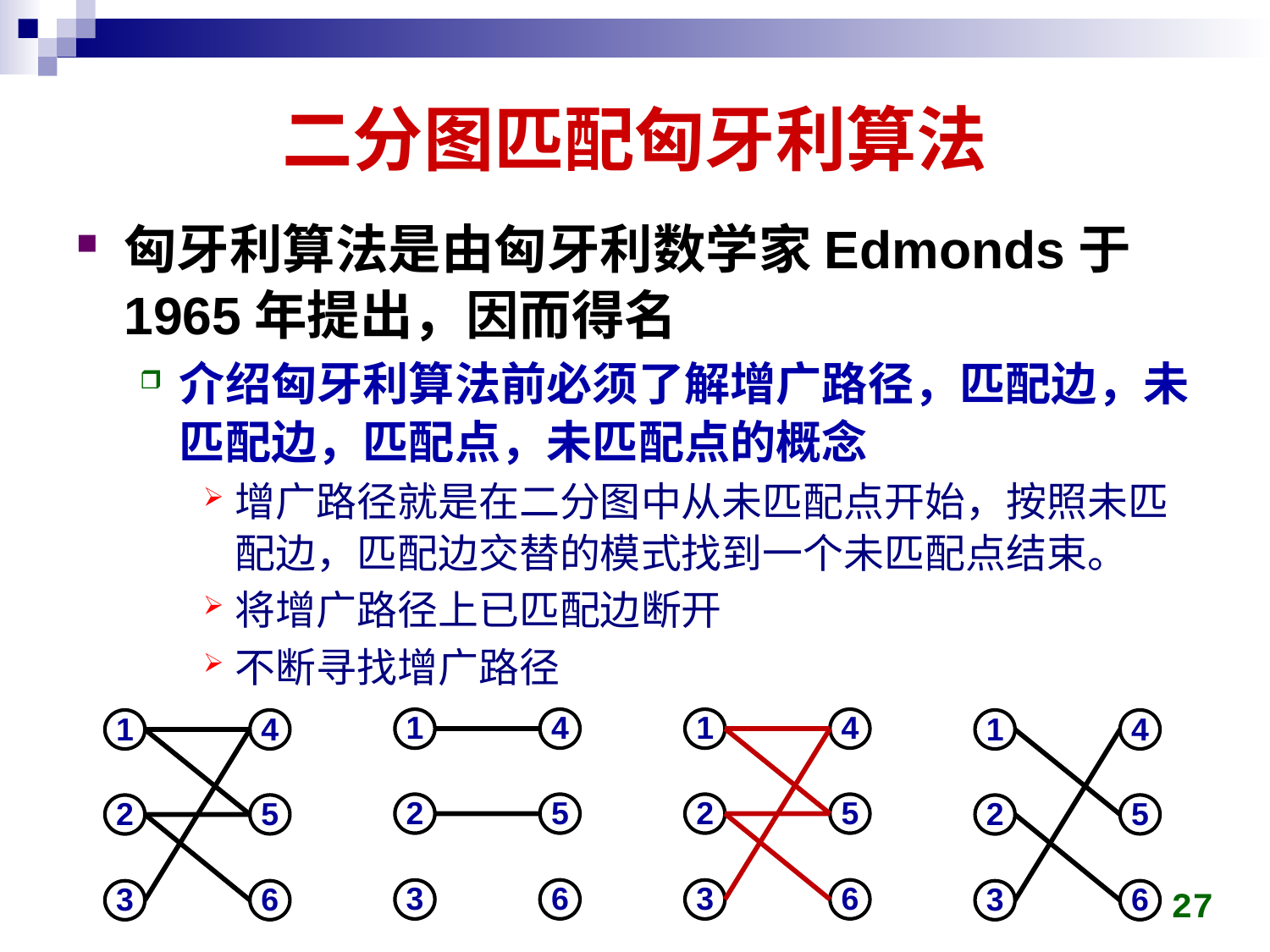

# 二分图匹配匈牙利算法
匈牙利算法是由匈牙利数学家Edmonds于1965年提出，因而得名
介绍匈牙利算法前必须了解增广路径，匹配边，未匹配边，匹配点，未匹配点的概念
增广路径就是在二分图中从未匹配点开始，按照未匹配边，匹配边交替的模式找到一个未匹配点结束。
将增广路径上已匹配边断开
不断寻找增广路径
4
1
5
2
6
3
4
1
5
2
6
3
4
1
5
2
6
3
4
1
5
2
6
3
27